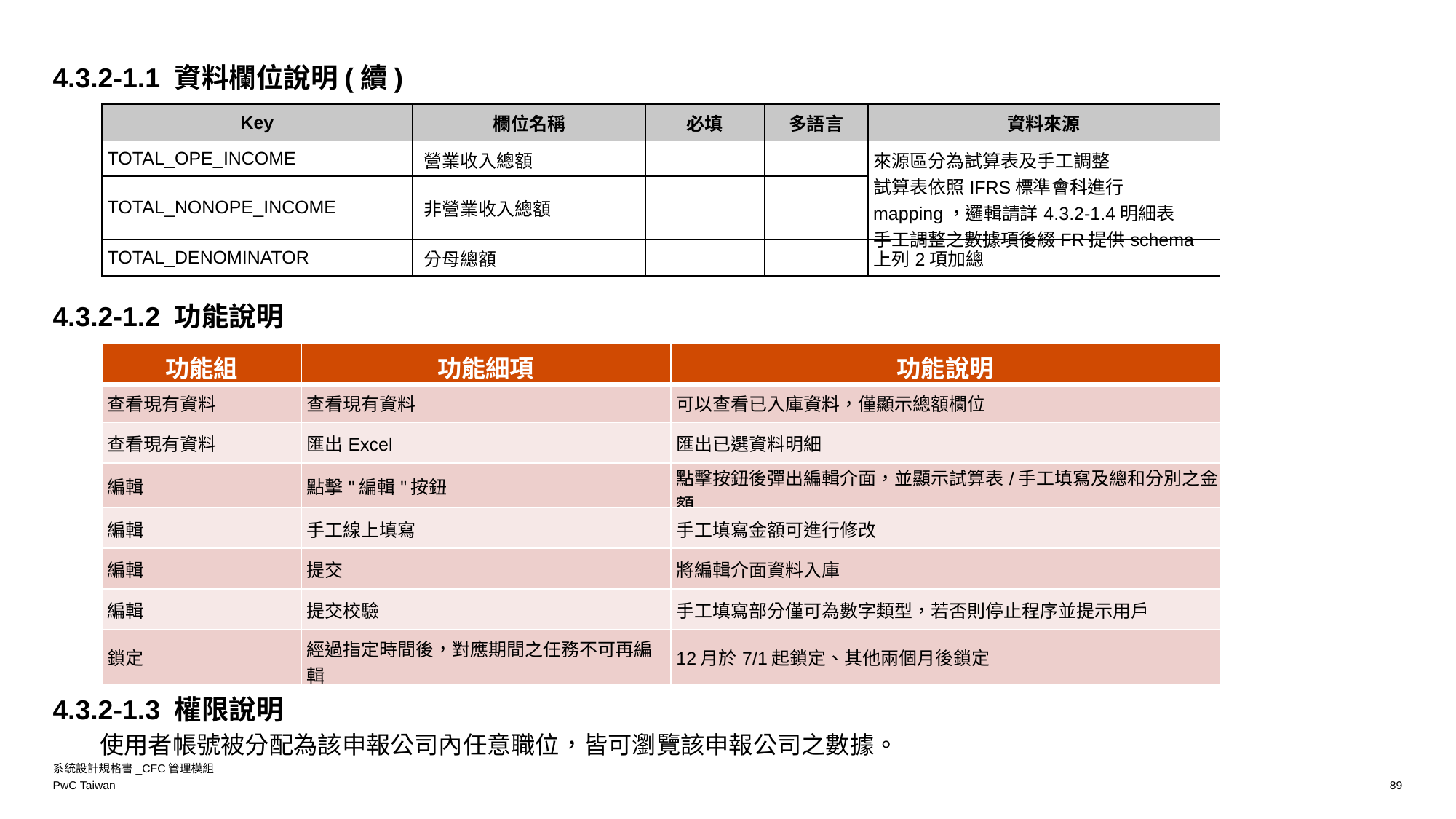

4.3.2-1.1 資料欄位說明(續)
| Key | 欄位名稱 | 必填 | 多語言 | 資料來源 |
| --- | --- | --- | --- | --- |
| TOTAL\_OPE\_INCOME | 營業收入總額 |  |  | 來源區分為試算表及手工調整 試算表依照IFRS標準會科進行mapping，邏輯請詳4.3.2-1.4明細表 手工調整之數據項後綴FR提供schema |
| TOTAL\_NONOPE\_INCOME | 非營業收入總額 |  |  |  |
| TOTAL\_DENOMINATOR | 分母總額 |  |  | 上列2項加總 |
4.3.2-1.2 功能說明
| 功能組 | 功能細項 | 功能說明 |
| --- | --- | --- |
| 查看現有資料 | 查看現有資料 | 可以查看已入庫資料，僅顯示總額欄位 |
| 查看現有資料 | 匯出Excel | 匯出已選資料明細 |
| 編輯 | 點擊"編輯"按鈕 | 點擊按鈕後彈出編輯介面，並顯示試算表/手工填寫及總和分別之金額 |
| 編輯 | 手工線上填寫 | 手工填寫金額可進行修改 |
| 編輯 | 提交 | 將編輯介面資料入庫 |
| 編輯 | 提交校驗 | 手工填寫部分僅可為數字類型，若否則停止程序並提示用戶 |
| 鎖定 | 經過指定時間後，對應期間之任務不可再編輯 | 12月於7/1起鎖定、其他兩個月後鎖定 |
4.3.2-1.3 權限說明
使用者帳號被分配為該申報公司內任意職位，皆可瀏覽該申報公司之數據。
系統設計規格書_CFC管理模組
89